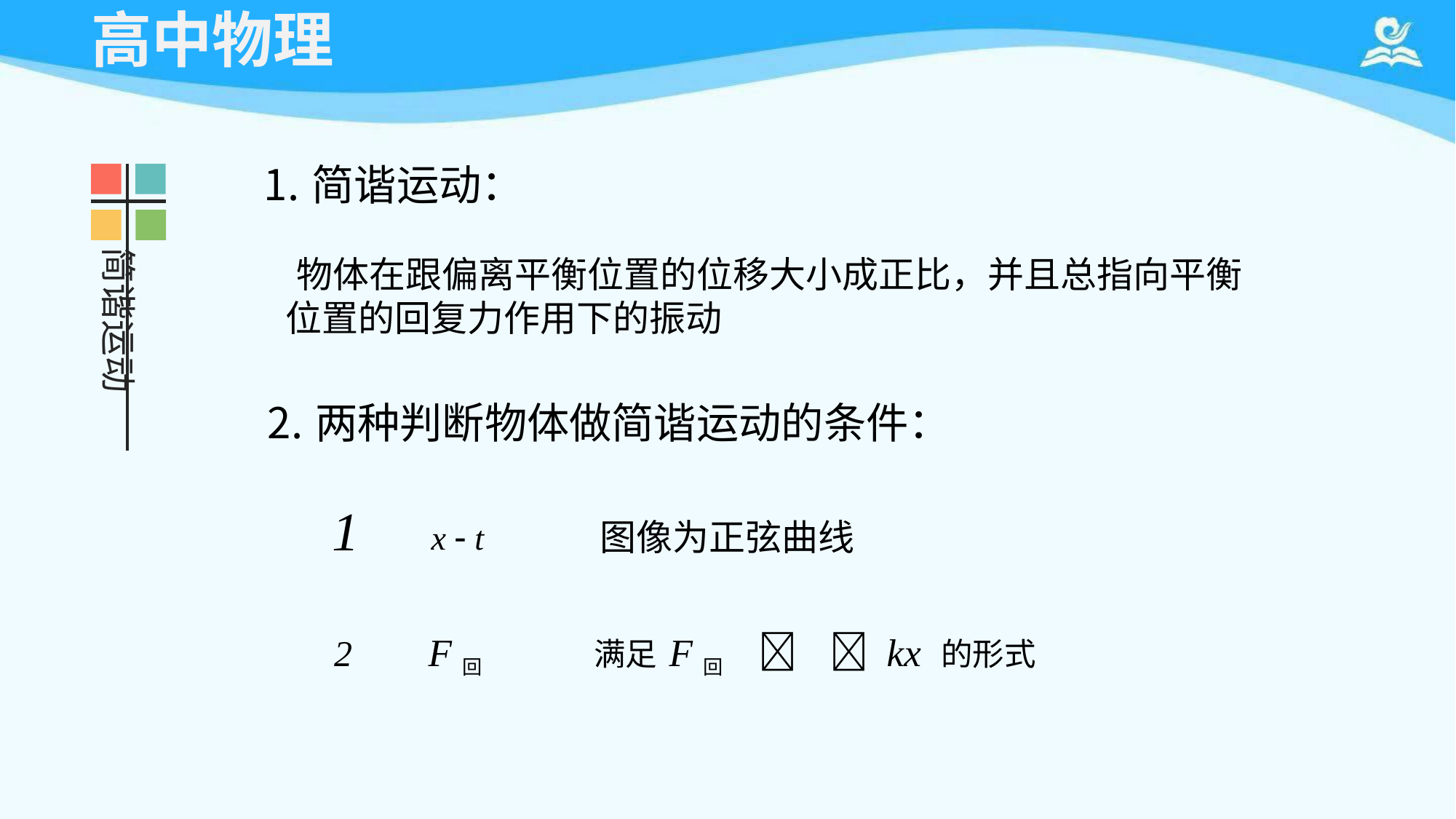

# 高中物理
简谐运动：
物体在跟偏离平衡位置的位移大小成正比，并且总指向平衡 位置的回复力作用下的振动

两种判断物体做简谐运动的条件：
x − t	图像为正弦曲线

F回	满足	F回	=	− kx 的形式

简谐运动